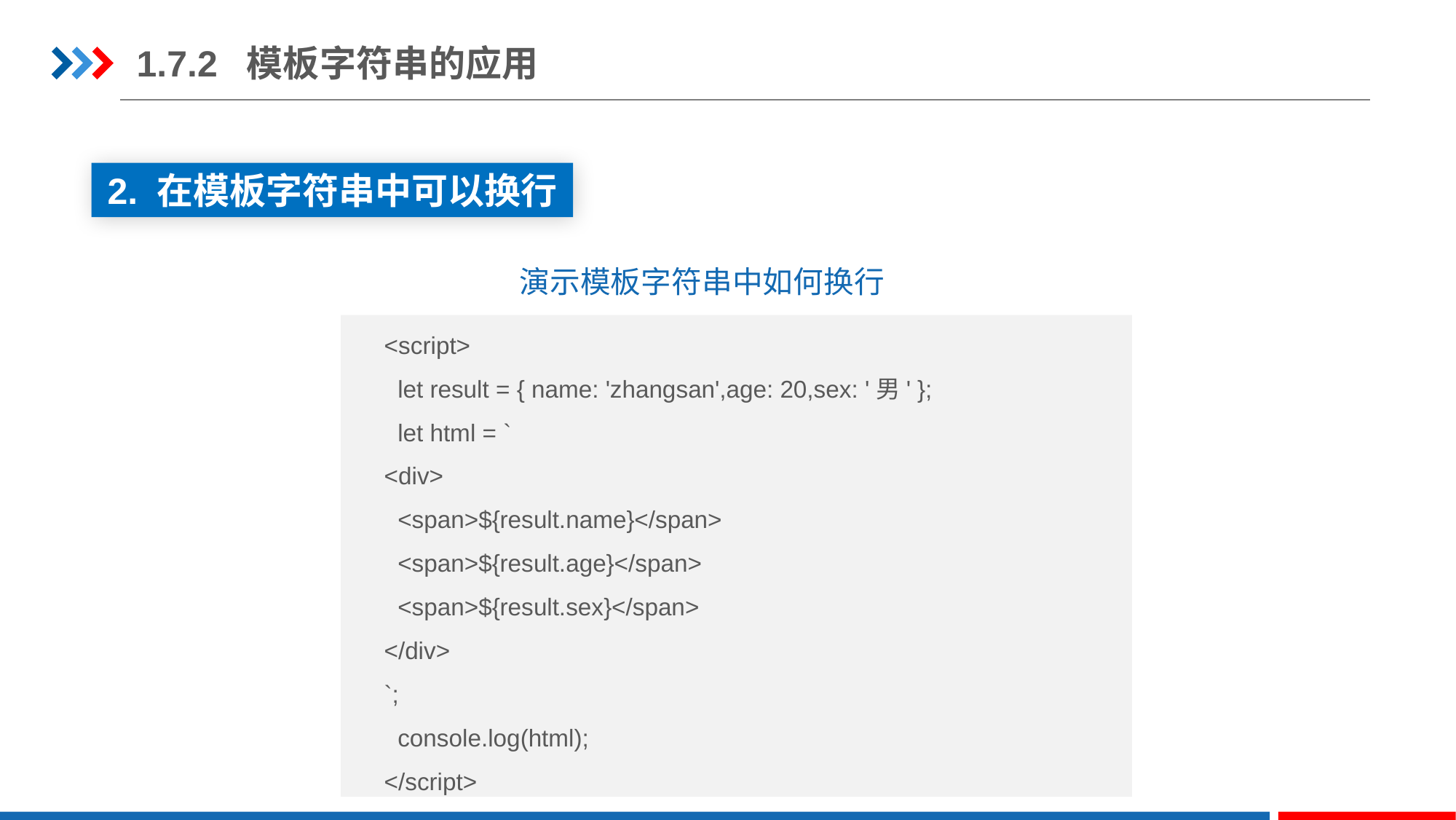

1.7.2  模板字符串的应用
2. 在模板字符串中可以换行
演示模板字符串中如何换行
<script>
  let result = { name: 'zhangsan',age: 20,sex: '男' };
  let html = `
<div>
  <span>${result.name}</span>
  <span>${result.age}</span>
  <span>${result.sex}</span>
</div>
`;
  console.log(html);
</script>